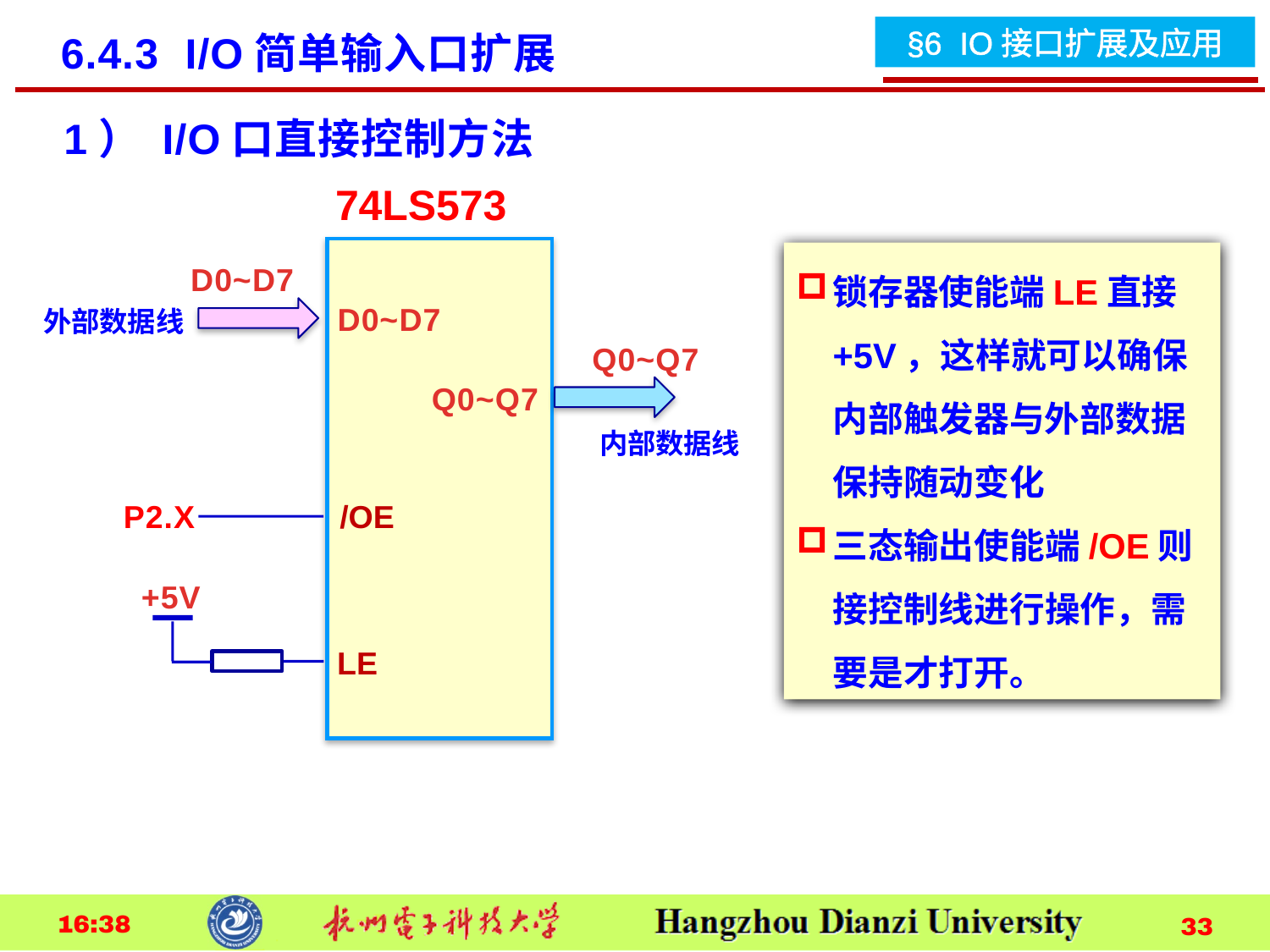

6.4.3  I/O简单输入口扩展
1） I/O口直接控制方法
74LS573

锁存器使能端LE直接+5V，这样就可以确保内部触发器与外部数据保持随动变化
三态输出使能端/OE则接控制线进行操作，需要是才打开。
D0~D7

外部数据线
D0~D7
Q0~Q7

Q0~Q7
内部数据线
P2.X
/OE

+5V

LE